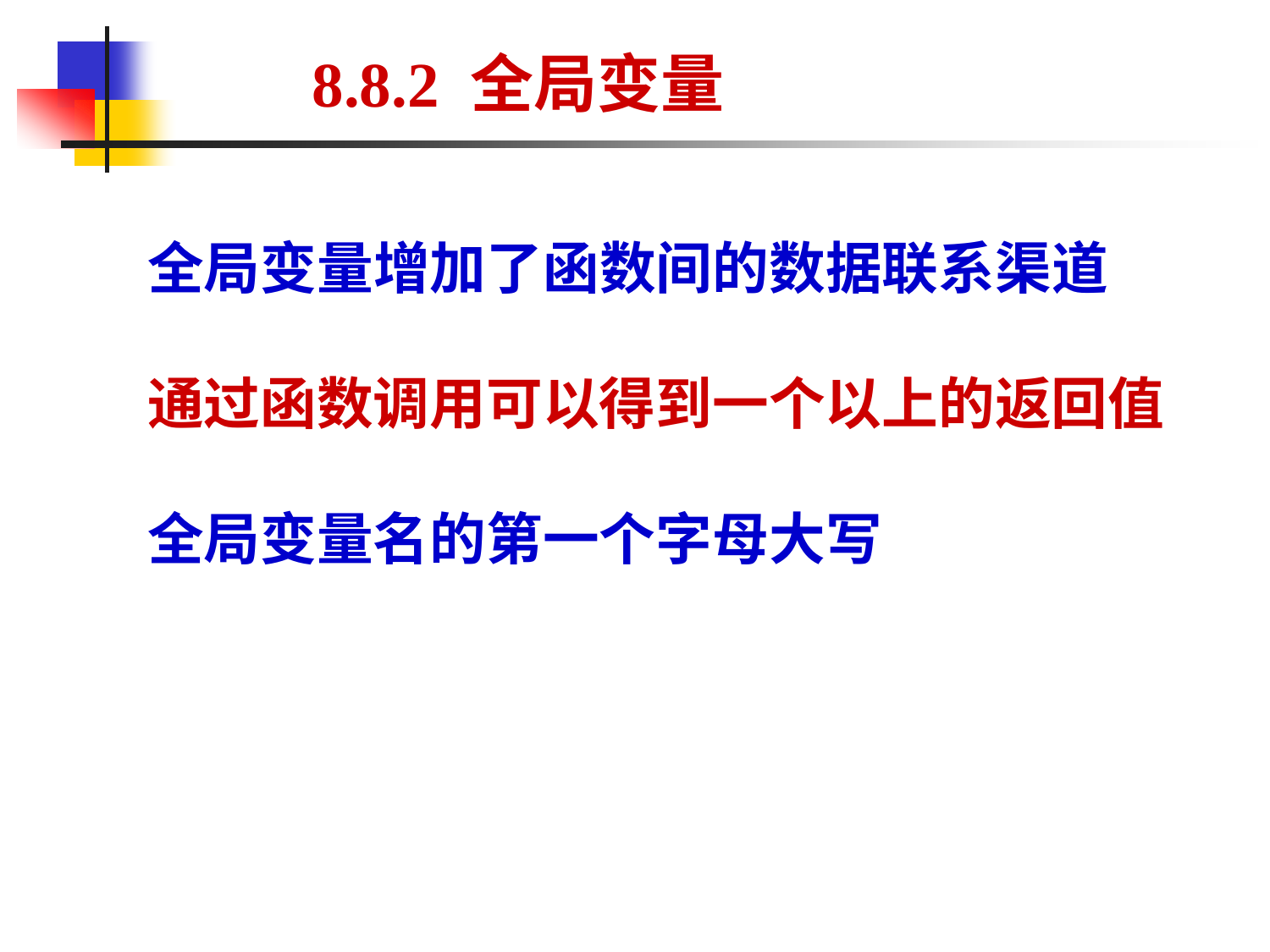

8.8.2 全局变量
全局变量增加了函数间的数据联系渠道

通过函数调用可以得到一个以上的返回值

全局变量名的第一个字母大写